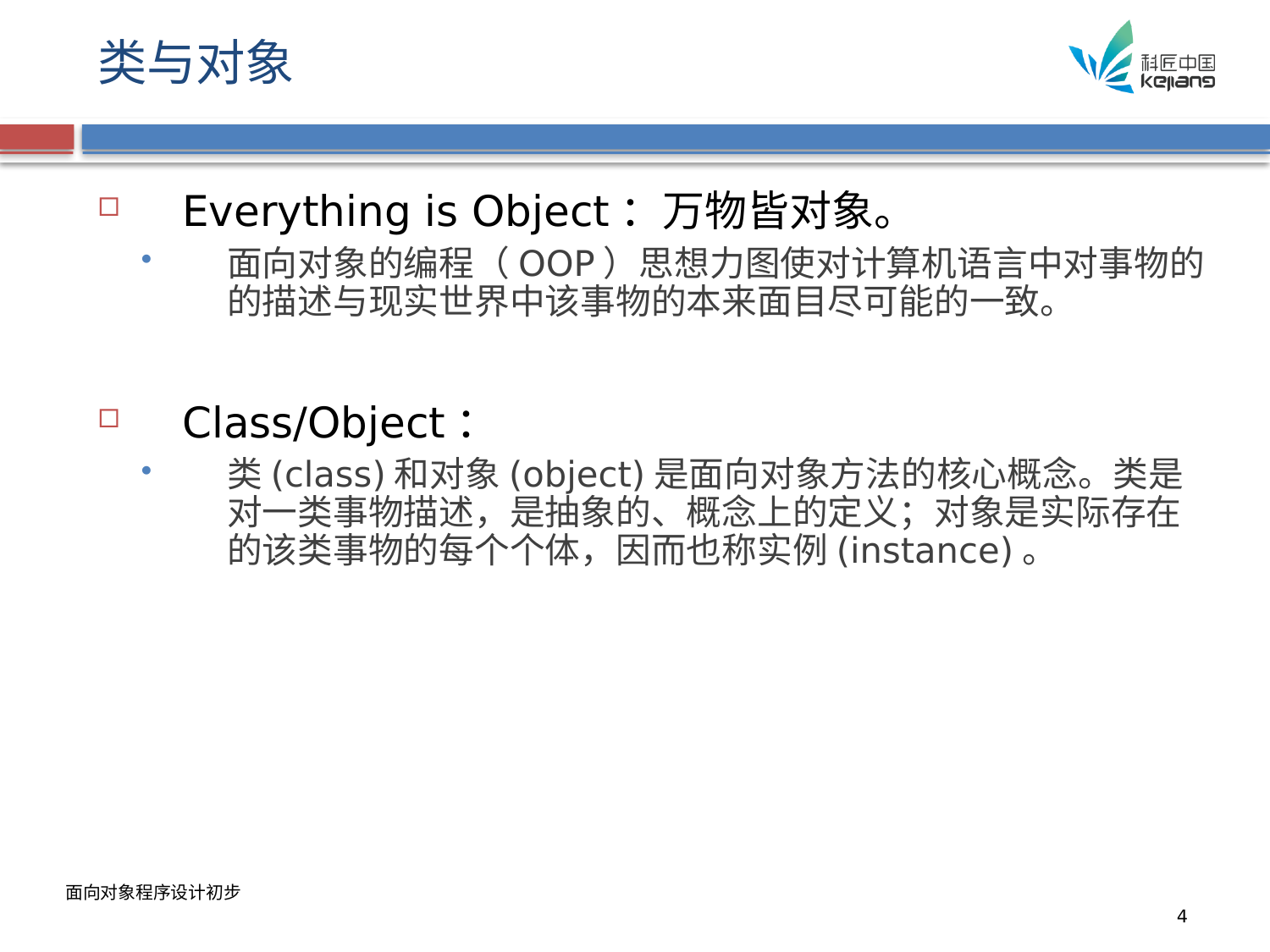

# 类与对象
Everything is Object：万物皆对象。
面向对象的编程（OOP）思想力图使对计算机语言中对事物的的描述与现实世界中该事物的本来面目尽可能的一致。

Class/Object：
类(class)和对象(object)是面向对象方法的核心概念。类是对一类事物描述，是抽象的、概念上的定义；对象是实际存在的该类事物的每个个体，因而也称实例(instance)。
面向对象程序设计初步
4